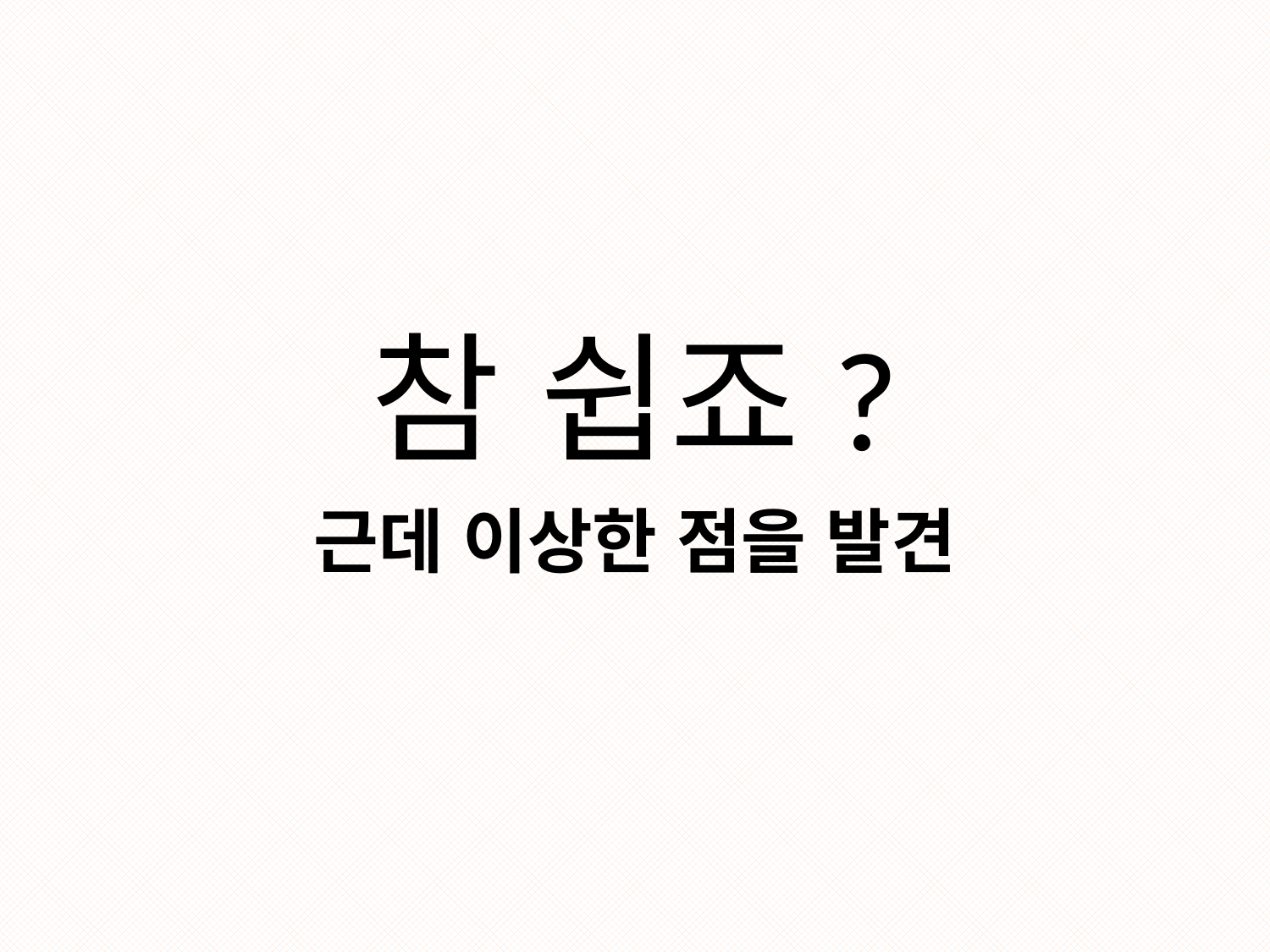

# 참 쉽죠?
근데 이상한 점을 발견